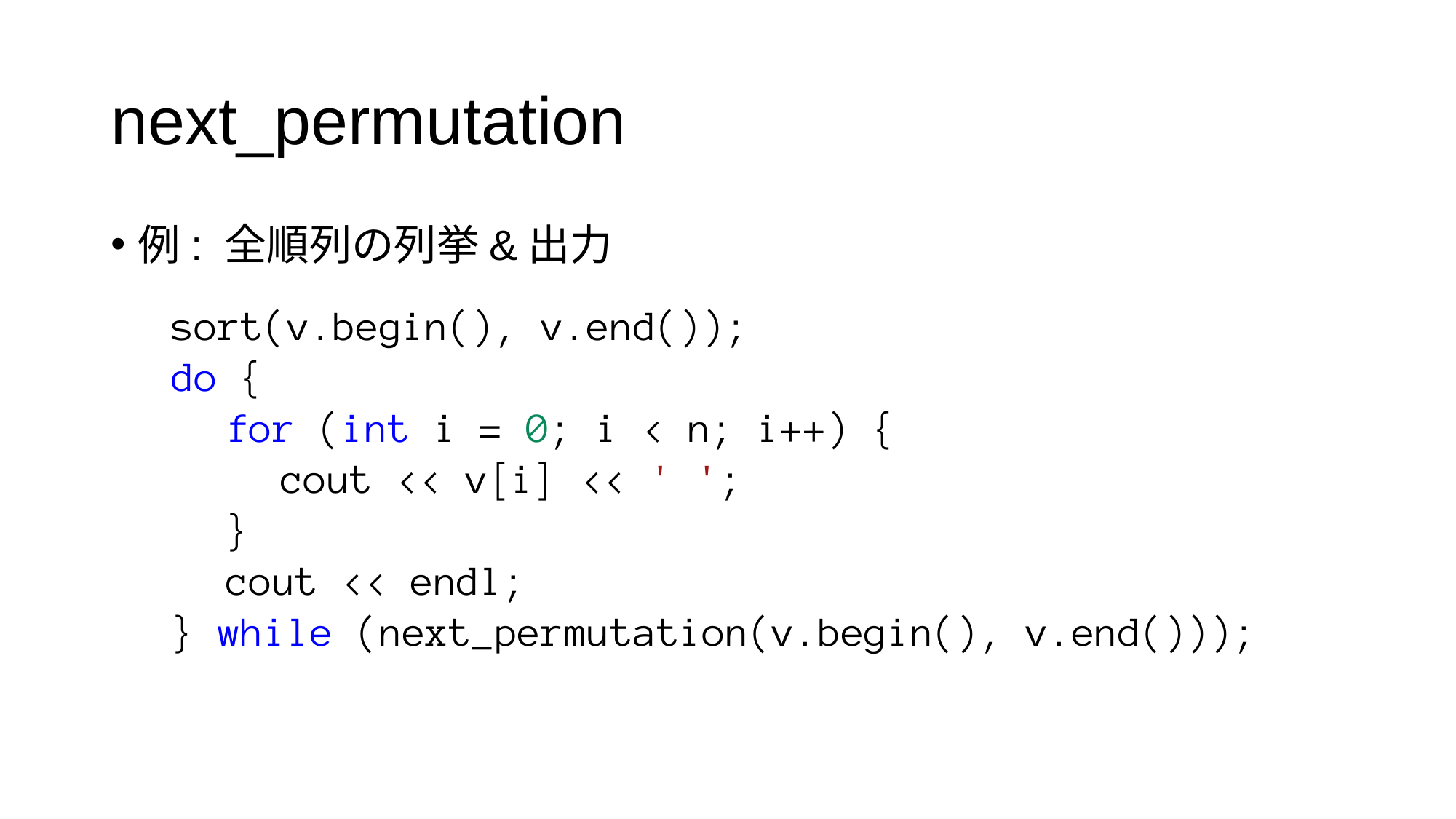

# next_permutation
例: 全順列の列挙&出力
sort(v.begin(), v.end());
do {
for (int i = 0; i < n; i++) {
cout << v[i] << ' ';
}
cout << endl;
} while (next_permutation(v.begin(), v.end()));